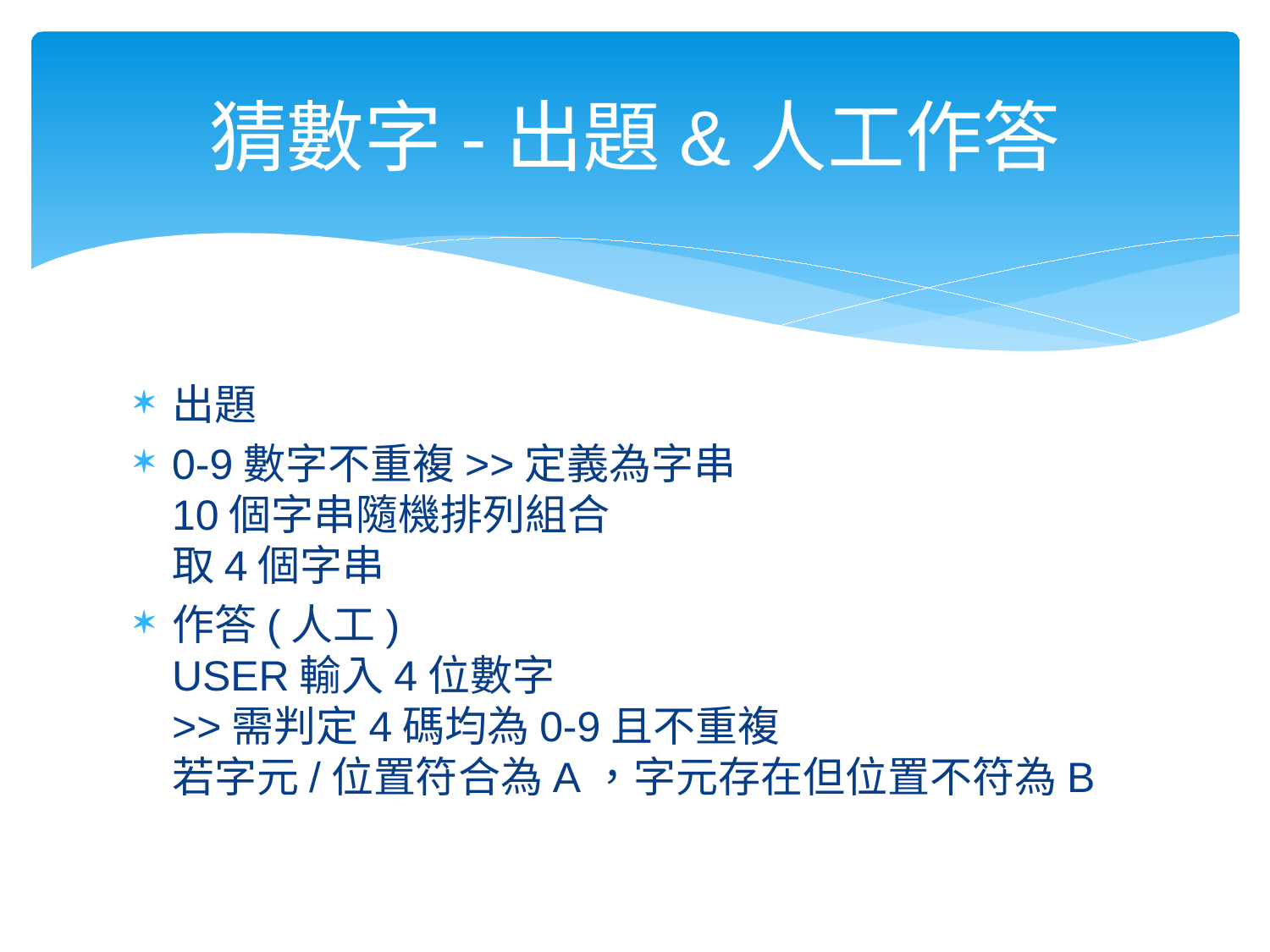

# 猜數字-出題&人工作答
出題
0-9數字不重複>>定義為字串
10個字串隨機排列組合
取4個字串
作答(人工)
USER輸入4位數字
>>需判定4碼均為0-9且不重複
若字元/位置符合為A，字元存在但位置不符為B